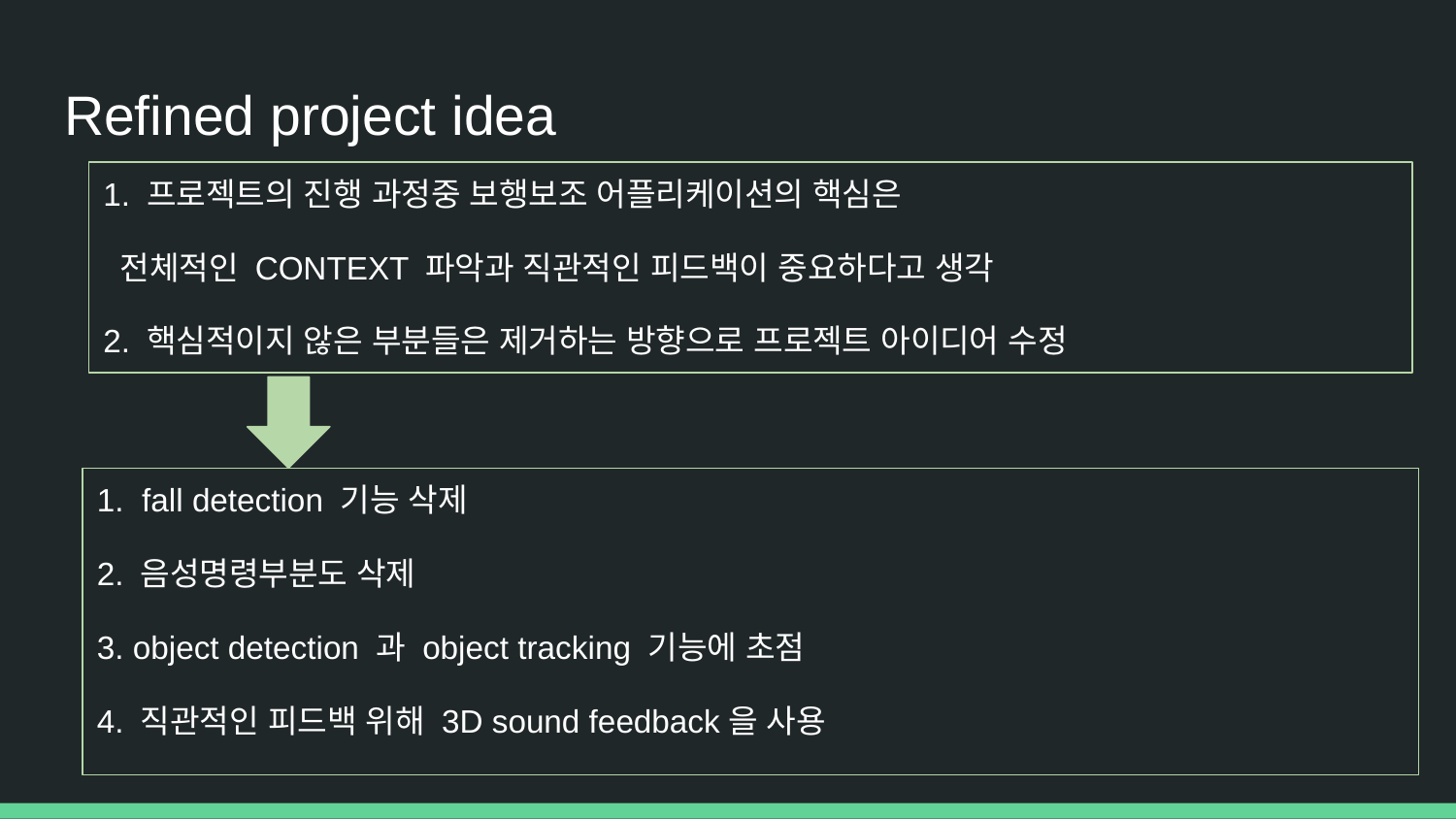

# Refined project idea
1. 프로젝트의 진행 과정중 보행보조 어플리케이션의 핵심은

 전체적인 CONTEXT 파악과 직관적인 피드백이 중요하다고 생각

2. 핵심적이지 않은 부분들은 제거하는 방향으로 프로젝트 아이디어 수정

1.  fall detection 기능 삭제

2. 음성명령부분도 삭제

3. object detection 과 object tracking 기능에 초점

4. 직관적인 피드백 위해 3D sound feedback을 사용